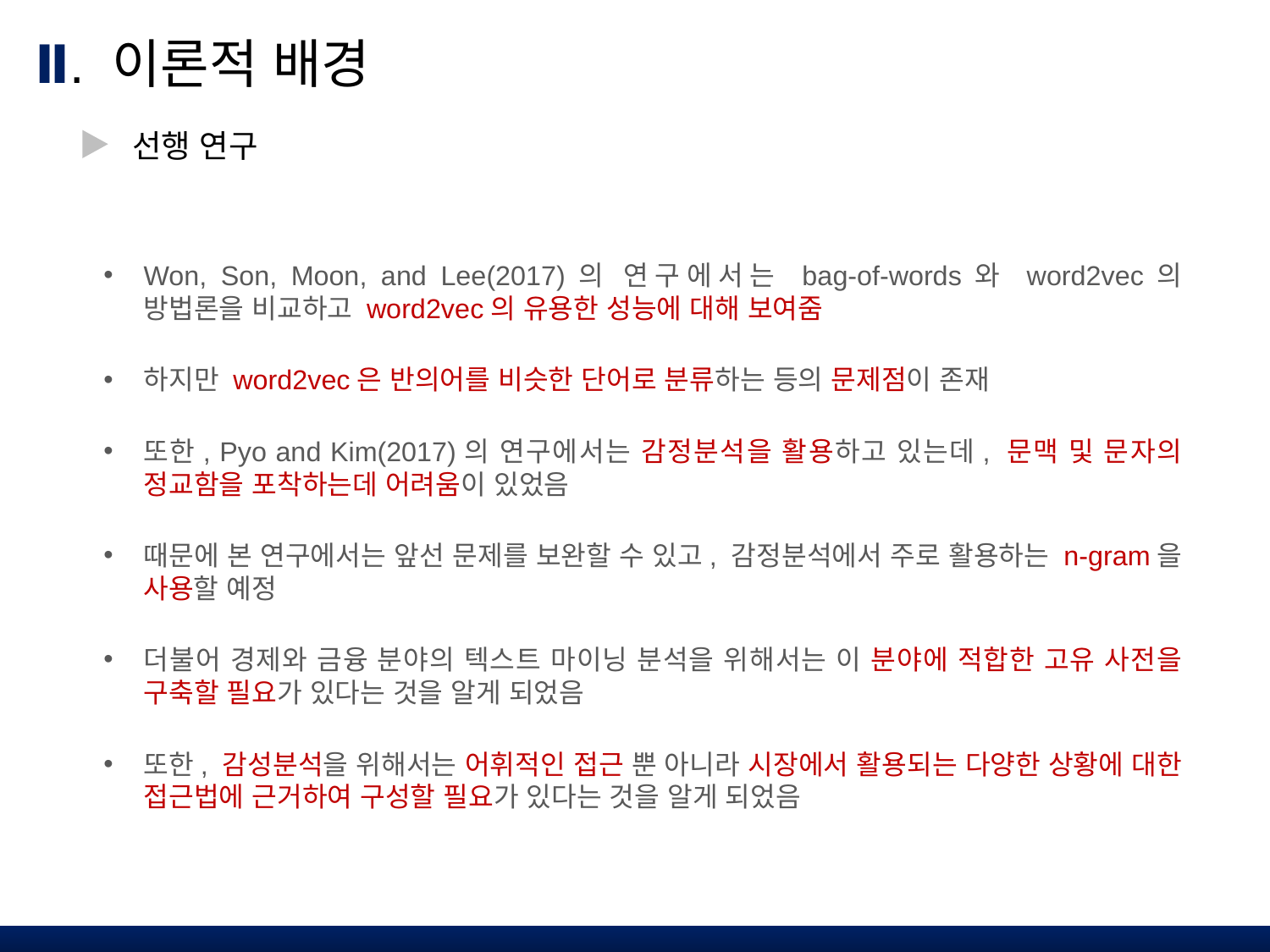

Ⅱ. 이론적 배경
선행 연구

Won, Son, Moon, and Lee(2017)의 연구에서는 bag-of-words와 word2vec의 방법론을 비교하고 word2vec의 유용한 성능에 대해 보여줌

하지만 word2vec은 반의어를 비슷한 단어로 분류하는 등의 문제점이 존재

또한, Pyo and Kim(2017)의 연구에서는 감정분석을 활용하고 있는데, 문맥 및 문자의 정교함을 포착하는데 어려움이 있었음

때문에 본 연구에서는 앞선 문제를 보완할 수 있고, 감정분석에서 주로 활용하는 n-gram을 사용할 예정

더불어 경제와 금융 분야의 텍스트 마이닝 분석을 위해서는 이 분야에 적합한 고유 사전을 구축할 필요가 있다는 것을 알게 되었음

또한, 감성분석을 위해서는 어휘적인 접근 뿐 아니라 시장에서 활용되는 다양한 상황에 대한 접근법에 근거하여 구성할 필요가 있다는 것을 알게 되었음